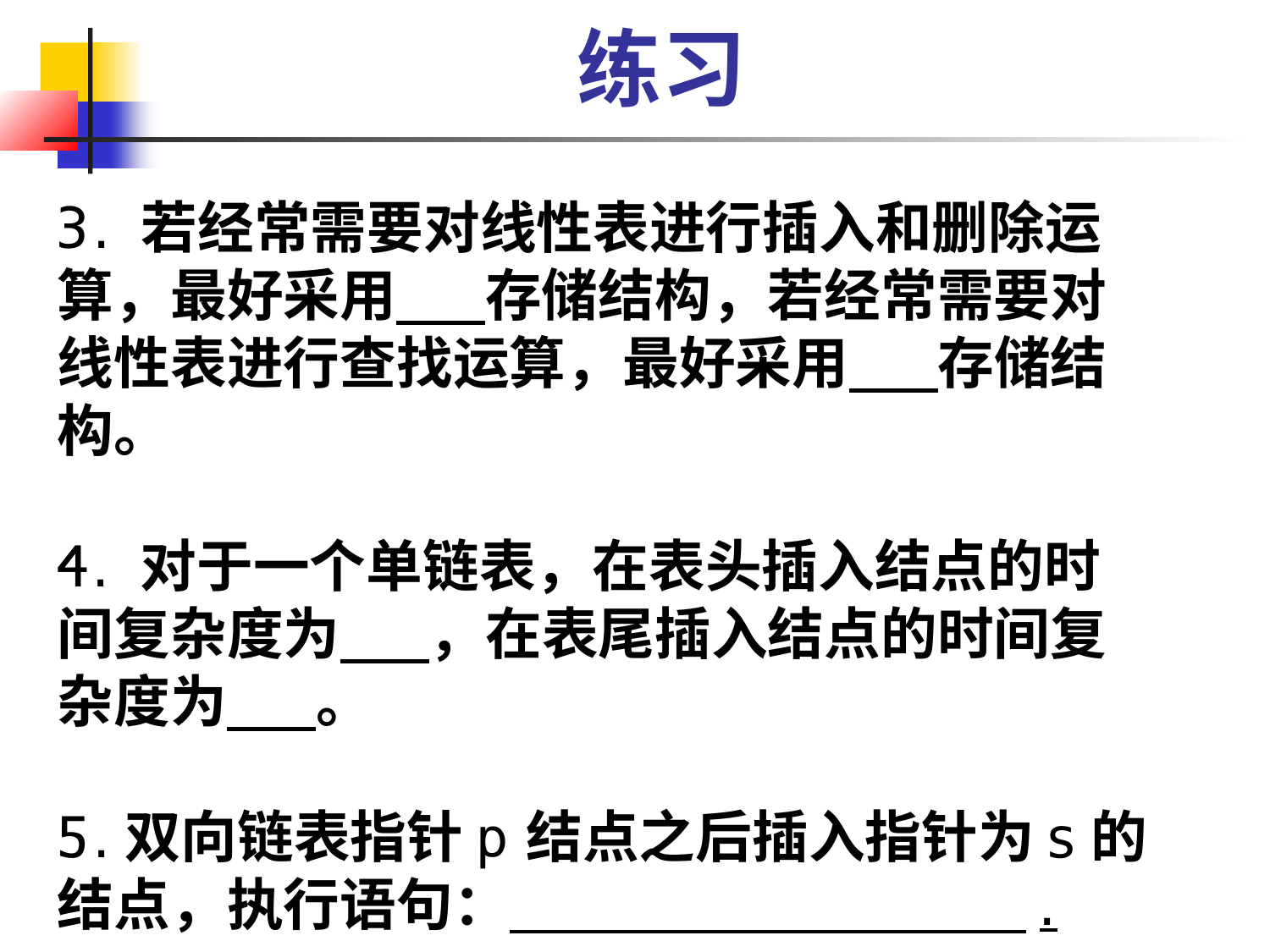

练习
3. 若经常需要对线性表进行插入和删除运算，最好采用       存储结构，若经常需要对线性表进行查找运算，最好采用       存储结构。

4. 对于一个单链表，在表头插入结点的时间复杂度为       ，在表尾插入结点的时间复杂度为       。

5.双向链表指针p结点之后插入指针为s的结点，执行语句：                                        .